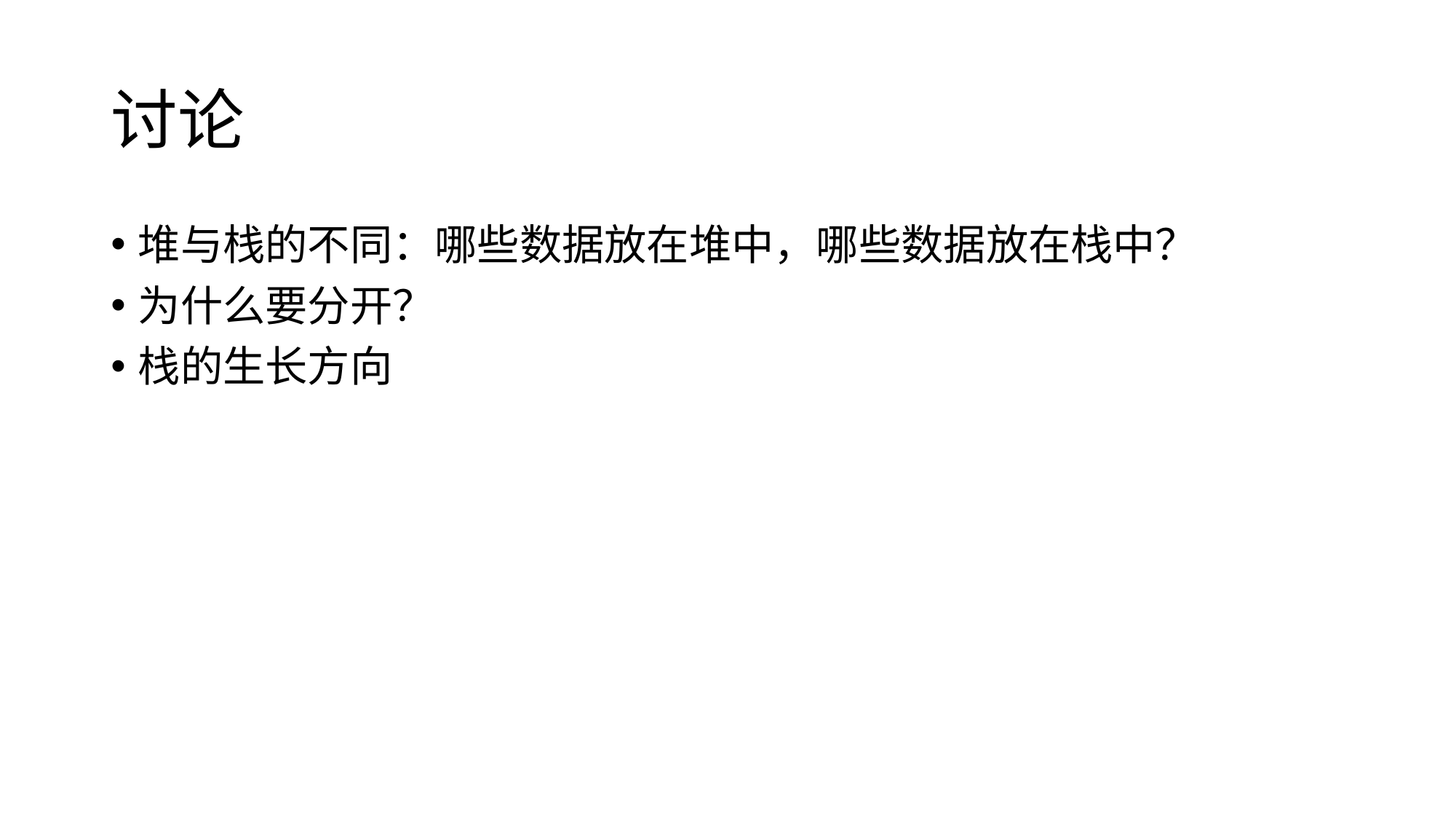

# 讨论
堆与栈的不同：哪些数据放在堆中，哪些数据放在栈中？
为什么要分开？
栈的生长方向